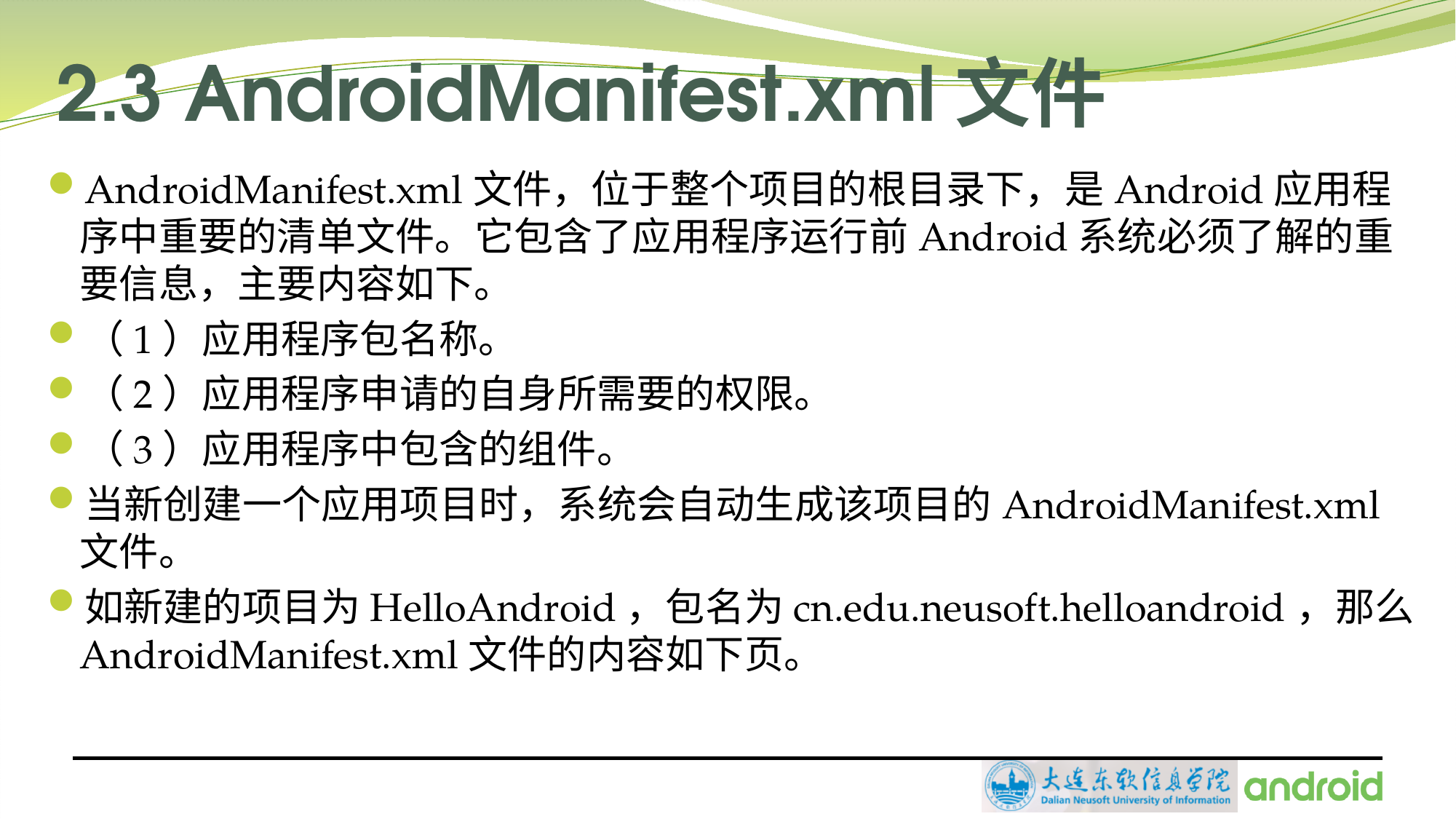

# 2.3 AndroidManifest.xml文件
AndroidManifest.xml文件，位于整个项目的根目录下，是Android应用程序中重要的清单文件。它包含了应用程序运行前Android系统必须了解的重要信息，主要内容如下。
（1）应用程序包名称。
（2）应用程序申请的自身所需要的权限。
（3）应用程序中包含的组件。
当新创建一个应用项目时，系统会自动生成该项目的AndroidManifest.xml文件。
如新建的项目为HelloAndroid，包名为cn.edu.neusoft.helloandroid，那么AndroidManifest.xml文件的内容如下页。